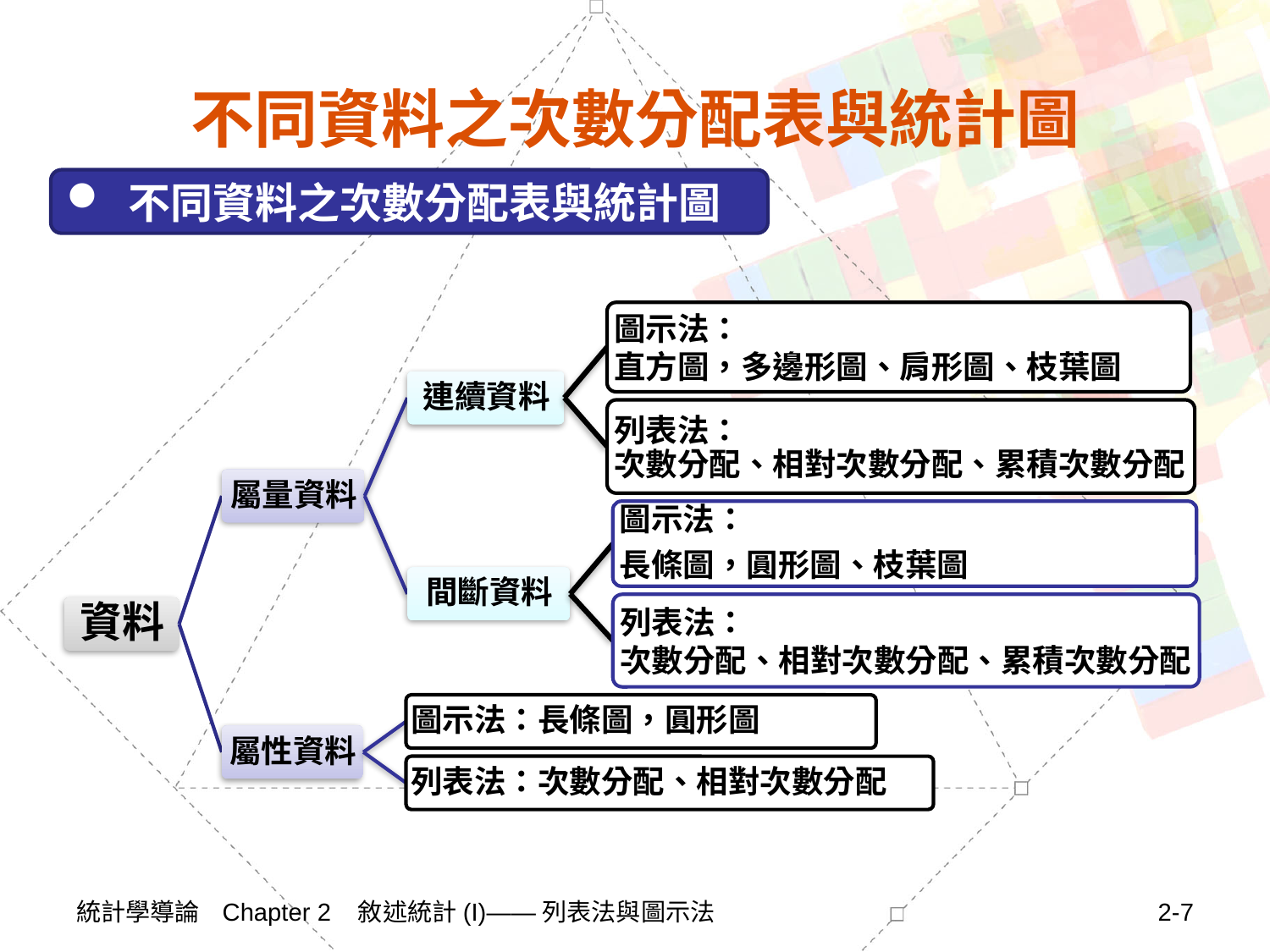

# 不同資料之次數分配表與統計圖
 不同資料之次數分配表與統計圖
資料

屬量資料

連續資料

圖示法：
直方圖，多邊形圖、肩形圖、枝葉圖

列表法：
次數分配、相對次數分配、累積次數分配

間斷資料

圖示法：
長條圖，圓形圖、枝葉圖

列表法：
次數分配、相對次數分配、累積次數分配

屬性資料

圖示法：長條圖，圓形圖

列表法：次數分配、相對次數分配
統計學導論   Chapter 2   敘述統計(I)——列表法與圖示法
2-7